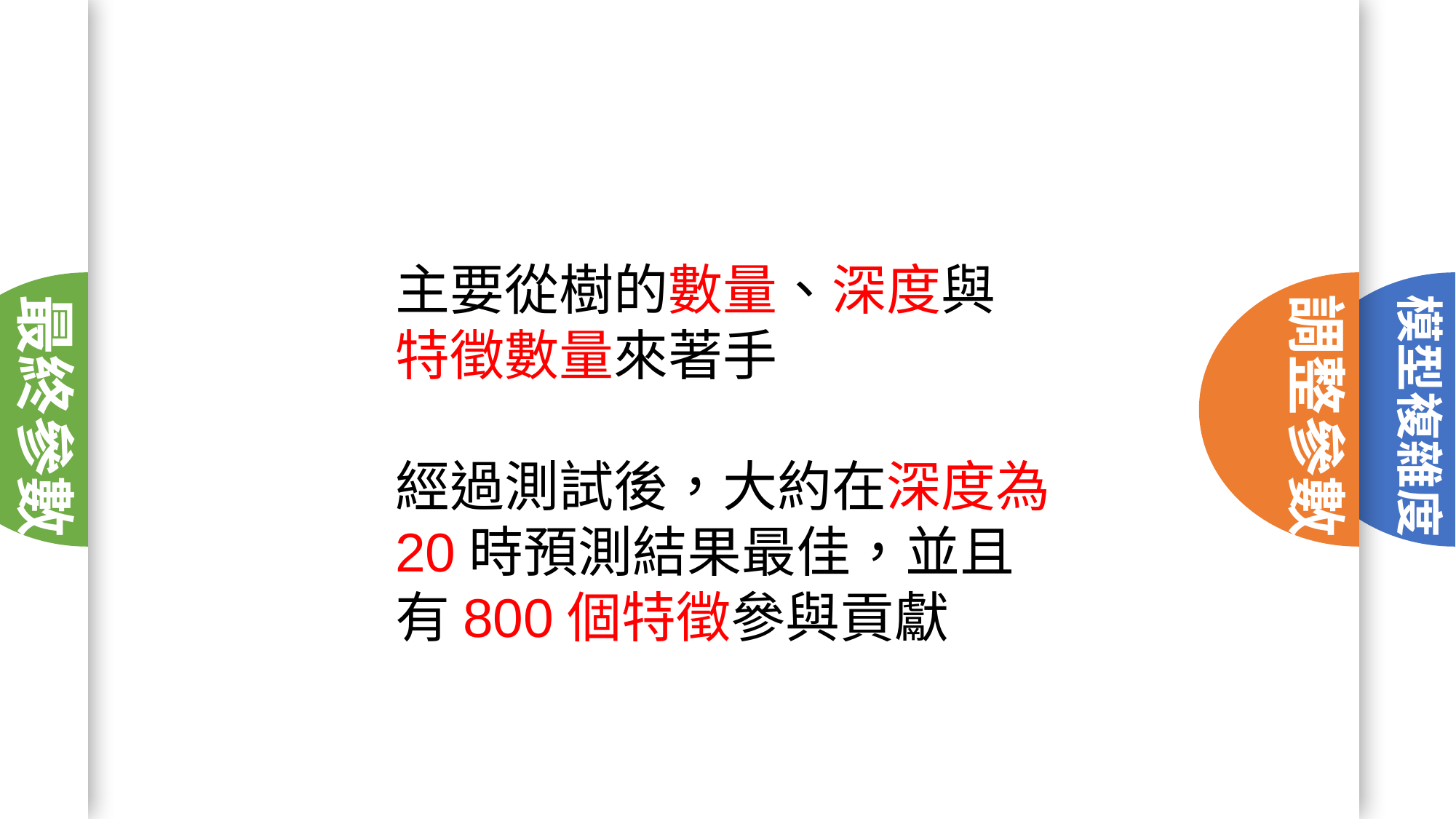

主要從樹的數量、深度與
特徵數量來著手

經過測試後，大約在深度為20時預測結果最佳，並且有800個特徵參與貢獻

最終參數
調整參數
模型複雜度